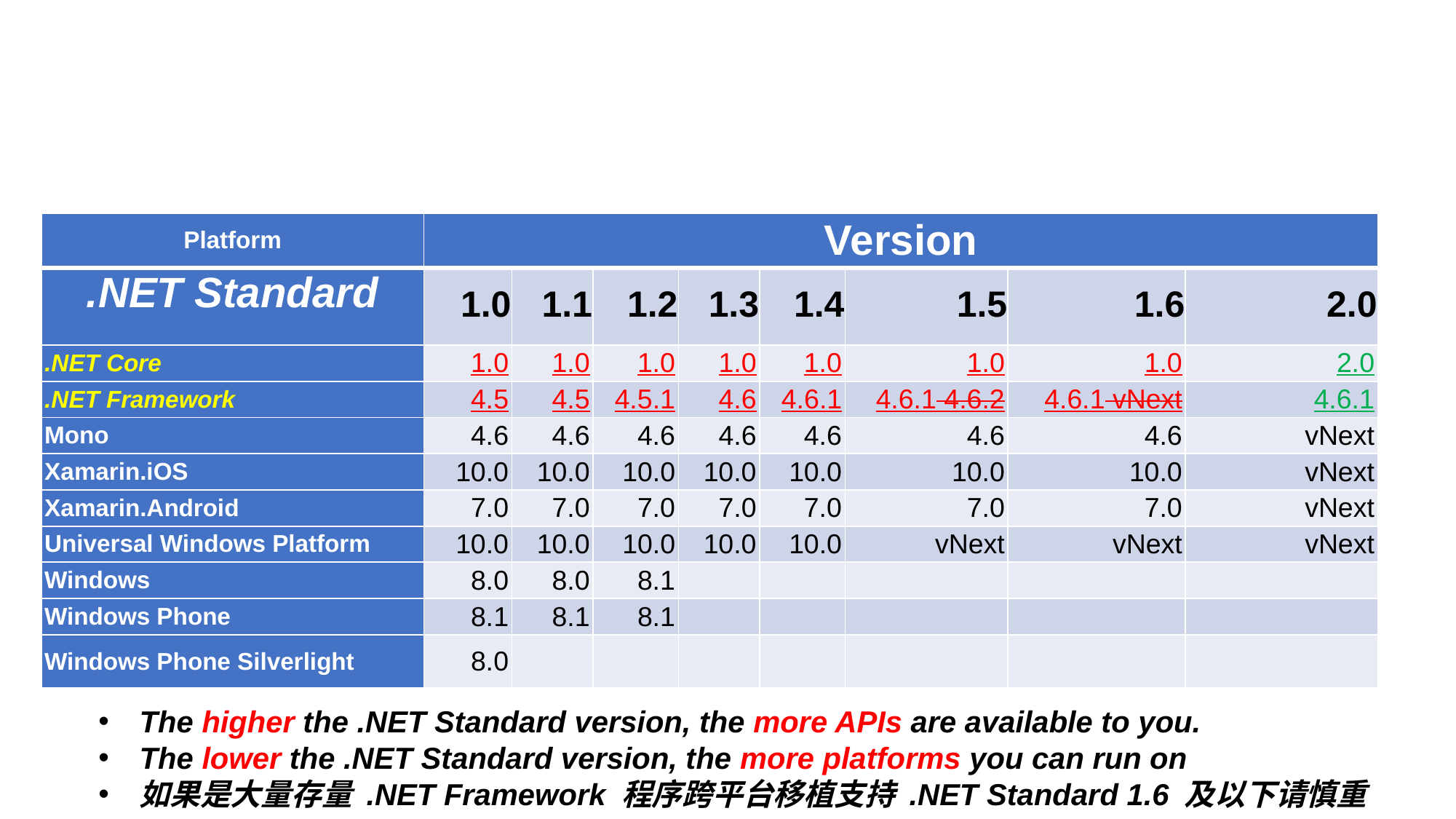

#
| Platform | Version |  |  |  |  |  |  |  |
| --- | --- | --- | --- | --- | --- | --- | --- | --- |
| .NET Standard | 1.0 | 1.1 | 1.2 | 1.3 | 1.4 | 1.5 | 1.6 | 2.0 |
| .NET Core | 1.0 | 1.0 | 1.0 | 1.0 | 1.0 | 1.0 | 1.0 | 2.0 |
| .NET Framework | 4.5 | 4.5 | 4.5.1 | 4.6 | 4.6.1 | 4.6.1 4.6.2 | 4.6.1 vNext | 4.6.1 |
| Mono | 4.6 | 4.6 | 4.6 | 4.6 | 4.6 | 4.6 | 4.6 | vNext |
| Xamarin.iOS | 10.0 | 10.0 | 10.0 | 10.0 | 10.0 | 10.0 | 10.0 | vNext |
| Xamarin.Android | 7.0 | 7.0 | 7.0 | 7.0 | 7.0 | 7.0 | 7.0 | vNext |
| Universal Windows Platform | 10.0 | 10.0 | 10.0 | 10.0 | 10.0 | vNext | vNext | vNext |
| Windows | 8.0 | 8.0 | 8.1 |  |  |  |  |  |
| Windows Phone | 8.1 | 8.1 | 8.1 |  |  |  |  |  |
| Windows Phone Silverlight | 8.0 |  |  |  |  |  |  |  |
The higher the .NET Standard version, the more APIs are available to you.
The lower the .NET Standard version, the more platforms you can run on
如果是大量存量 .NET Framework 程序跨平台移植支持 .NET Standard 1.6 及以下请慎重